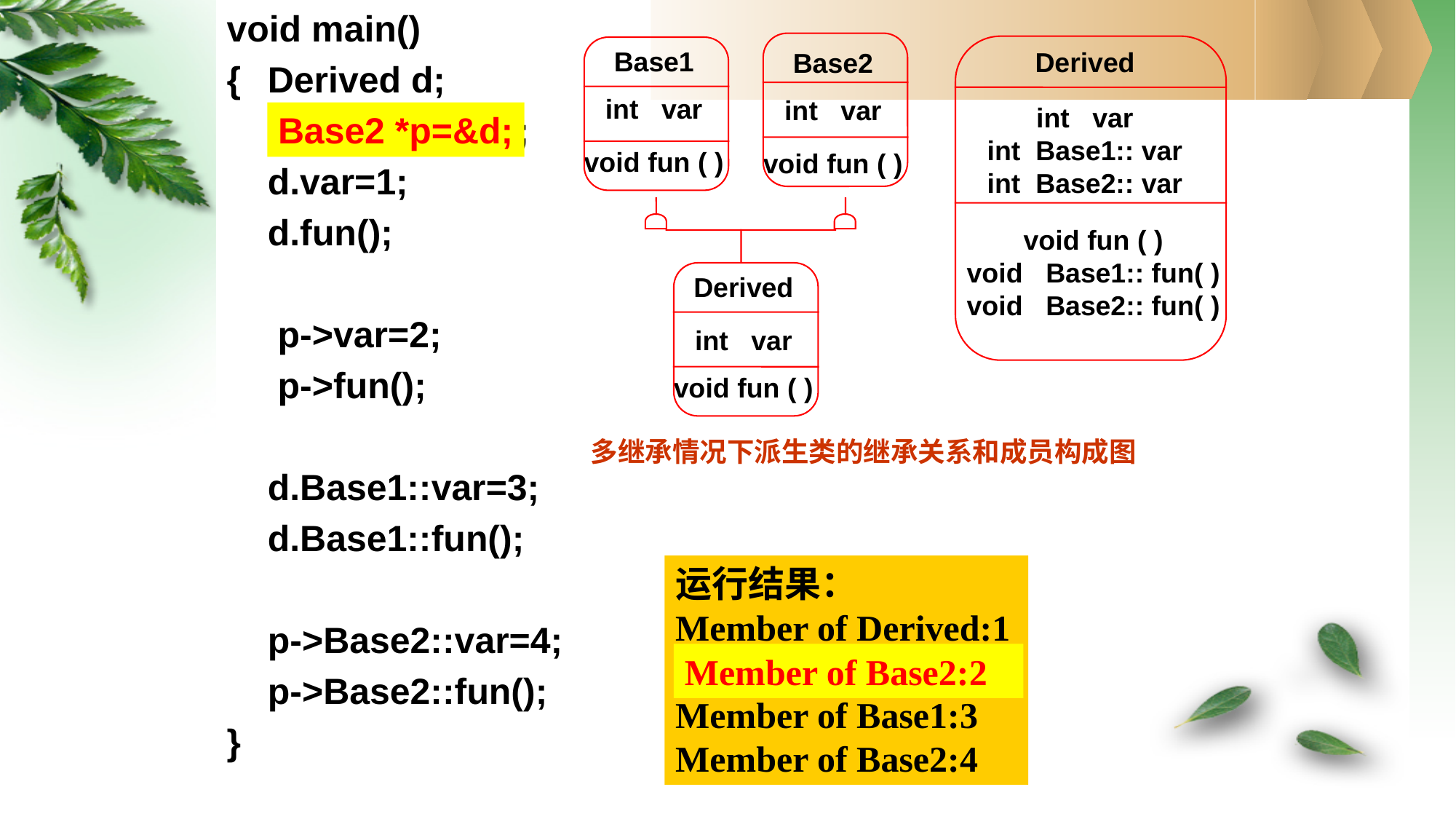

void main()
{	Derived d;
    Derived *p=&d;
	d.var=1;
	d.fun();

     p->var=2;
     p->fun();

	d.Base1::var=3;
	d.Base1::fun();

	p->Base2::var=4;
	p->Base2::fun();
}

Base2
int   var
void fun ( )

Derived

int   var
int  Base1:: var
int  Base2:: var

void fun ( )
void   Base1:: fun( )
void   Base2:: fun( )

Base1
int   var
void fun ( )
Base2 *p=&d;

Derived
int   var
void fun ( )
多继承情况下派生类的继承关系和成员构成图
运行结果：
Member of Derived:1
Member of Derived:2
Member of Base1:3
Member of Base2:4
Member of Base2:2